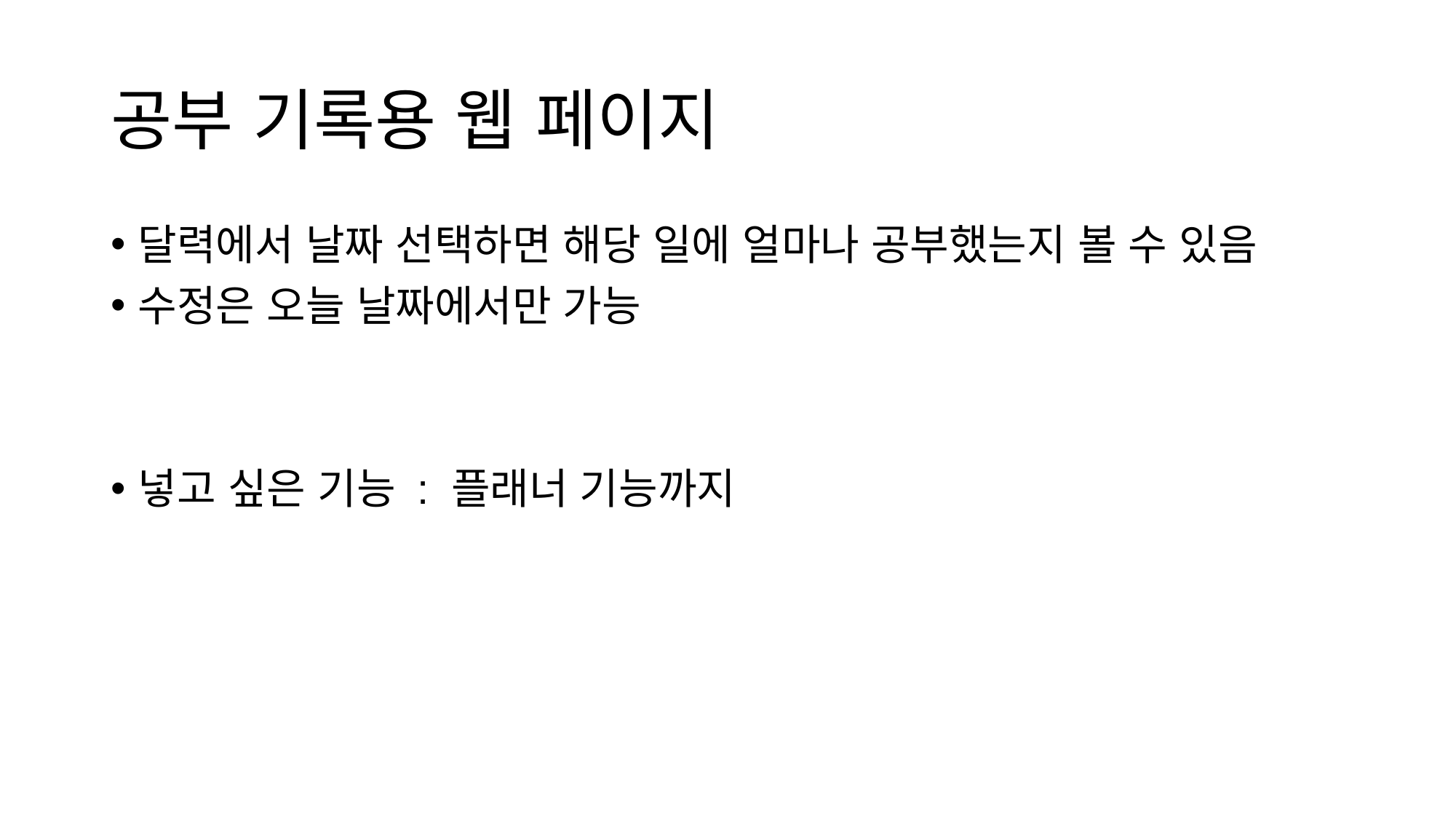

# 공부 기록용 웹 페이지
달력에서 날짜 선택하면 해당 일에 얼마나 공부했는지 볼 수 있음
수정은 오늘 날짜에서만 가능

넣고 싶은 기능 : 플래너 기능까지